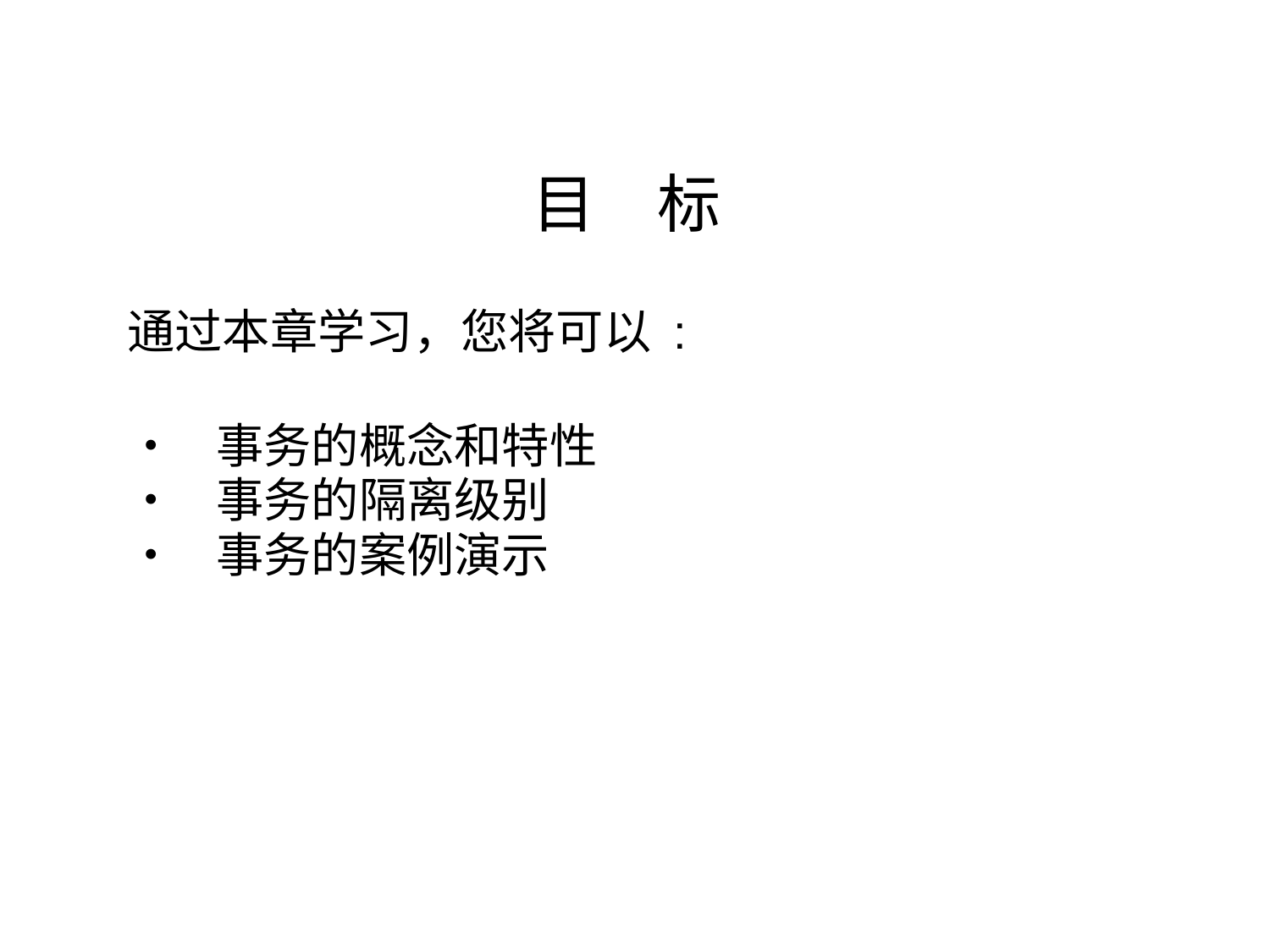

目 标
通过本章学习，您将可以 :
• 事务的概念和特性
• 事务的隔离级别
• 事务的案例演示